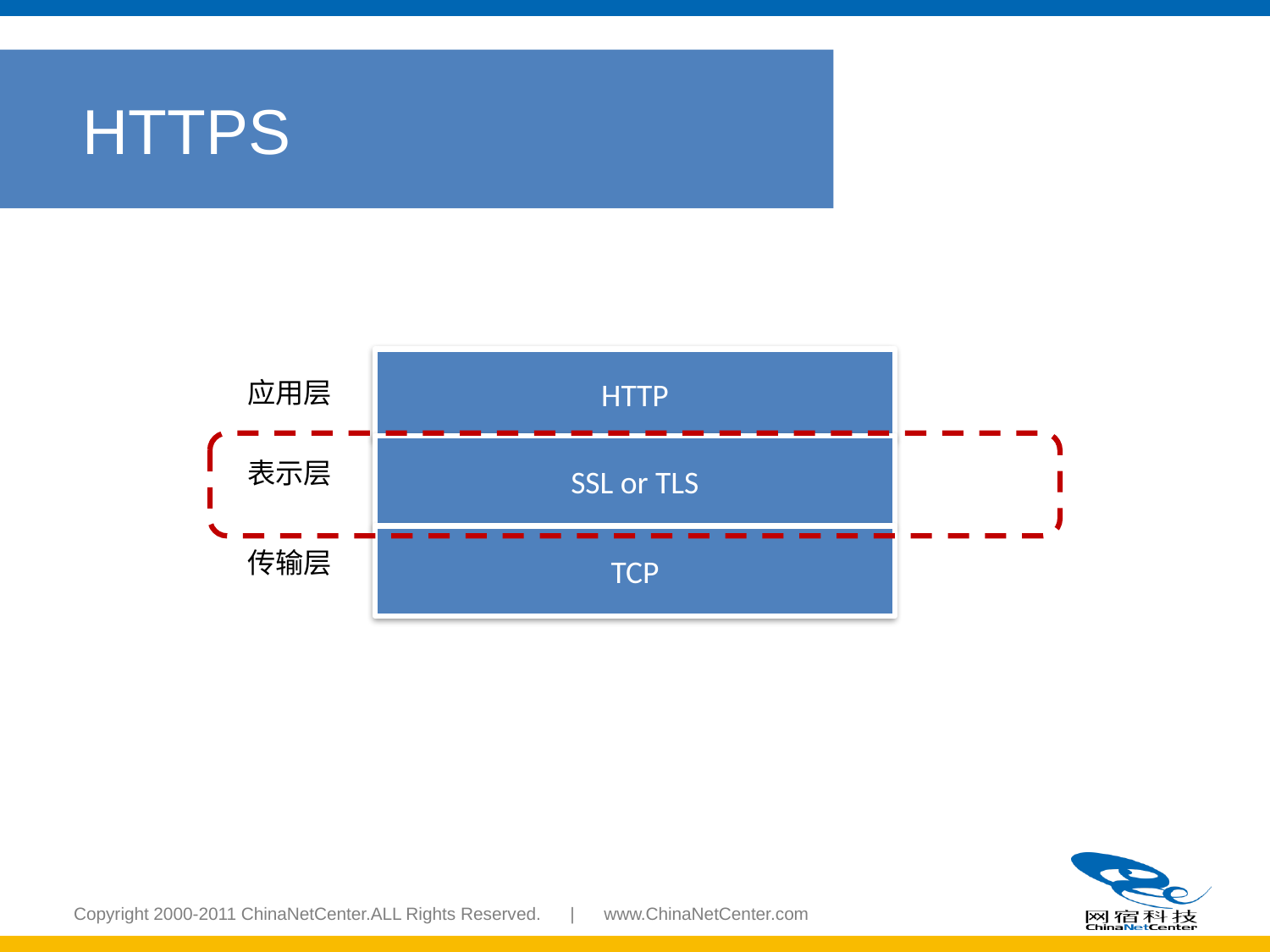

HTTPS
HTTP
应用层

SSL or TLS
表示层
TCP
传输层